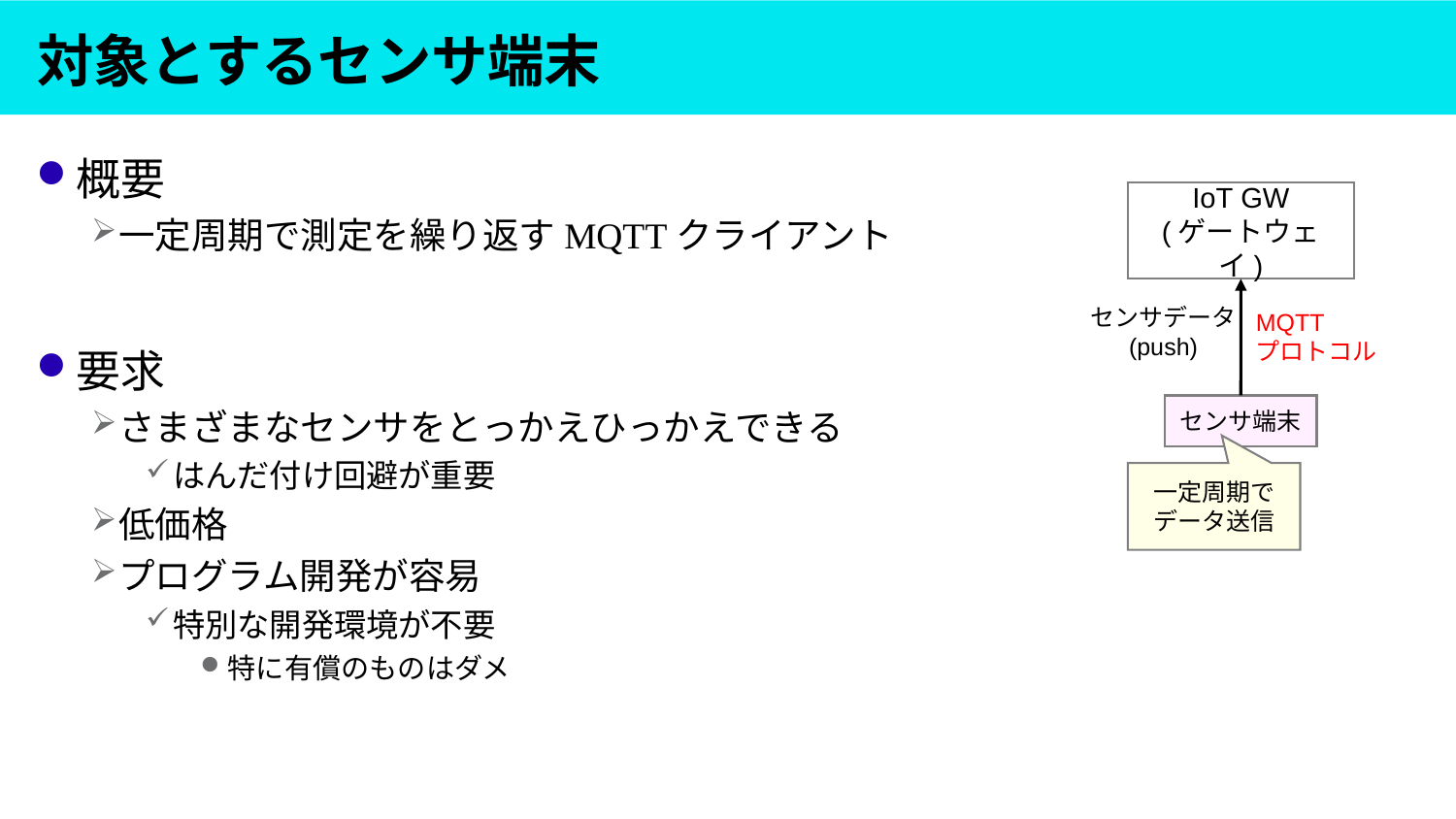

# 対象とするセンサ端末
概要
一定周期で測定を繰り返すMQTTクライアント

要求
さまざまなセンサをとっかえひっかえできる
はんだ付け回避が重要
低価格
プログラム開発が容易
特別な開発環境が不要
特に有償のものはダメ
IoT GW
(ゲートウェイ)
センサデータ
(push)
MQTT
プロトコル
センサ端末
一定周期でデータ送信